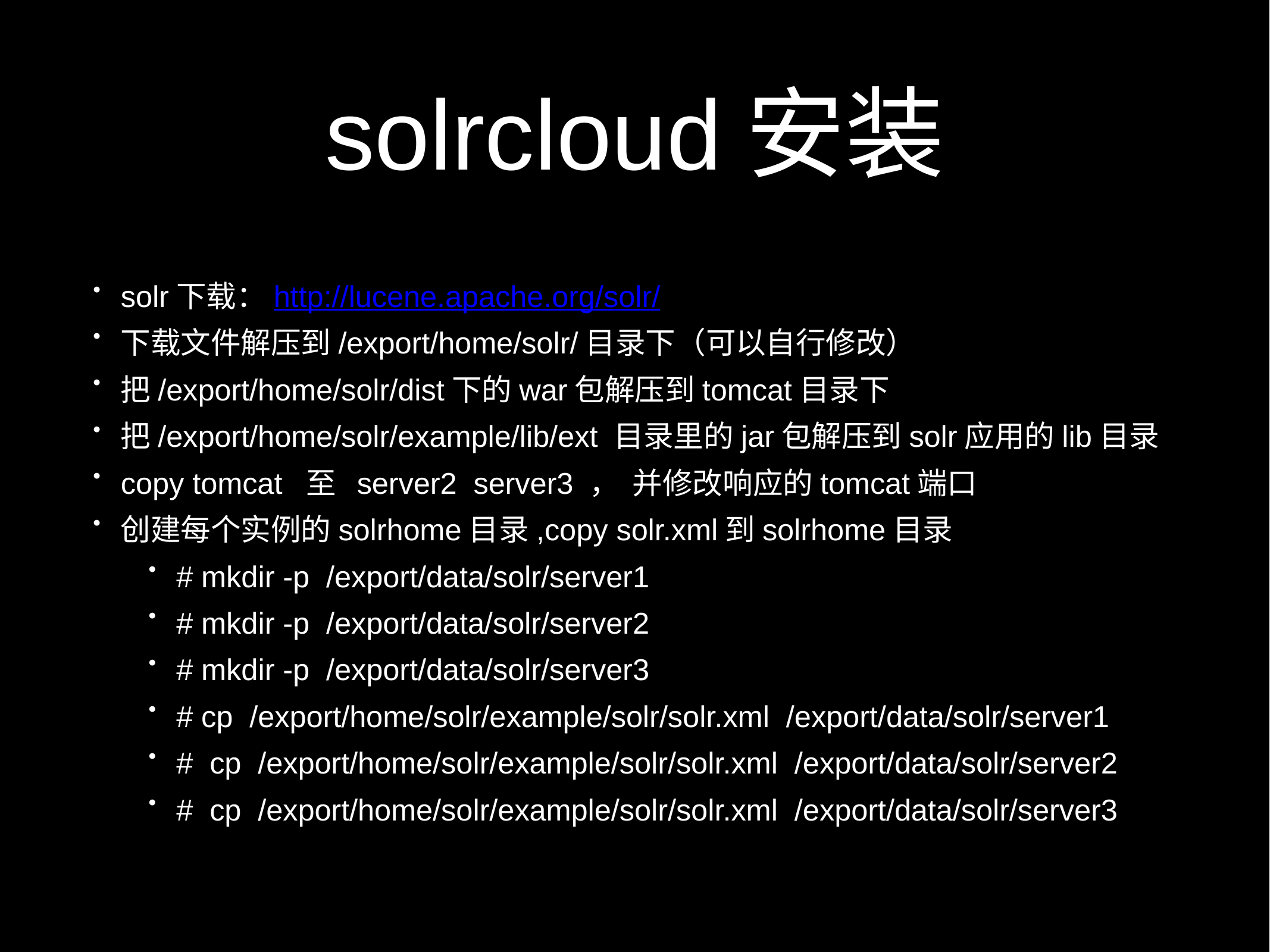

# solrcloud安装
solr下载：http://lucene.apache.org/solr/
下载文件解压到/export/home/solr/目录下（可以自行修改）
把/export/home/solr/dist下的war包解压到tomcat目录下
把/export/home/solr/example/lib/ext 目录里的jar包解压到solr应用的lib目录
copy tomcat  至  server2  server3 ，  并修改响应的tomcat端口
创建每个实例的solrhome目录,copy solr.xml到solrhome目录
# mkdir -p  /export/data/solr/server1
# mkdir -p  /export/data/solr/server2
# mkdir -p  /export/data/solr/server3
# cp  /export/home/solr/example/solr/solr.xml  /export/data/solr/server1
#  cp  /export/home/solr/example/solr/solr.xml  /export/data/solr/server2
#  cp  /export/home/solr/example/solr/solr.xml  /export/data/solr/server3